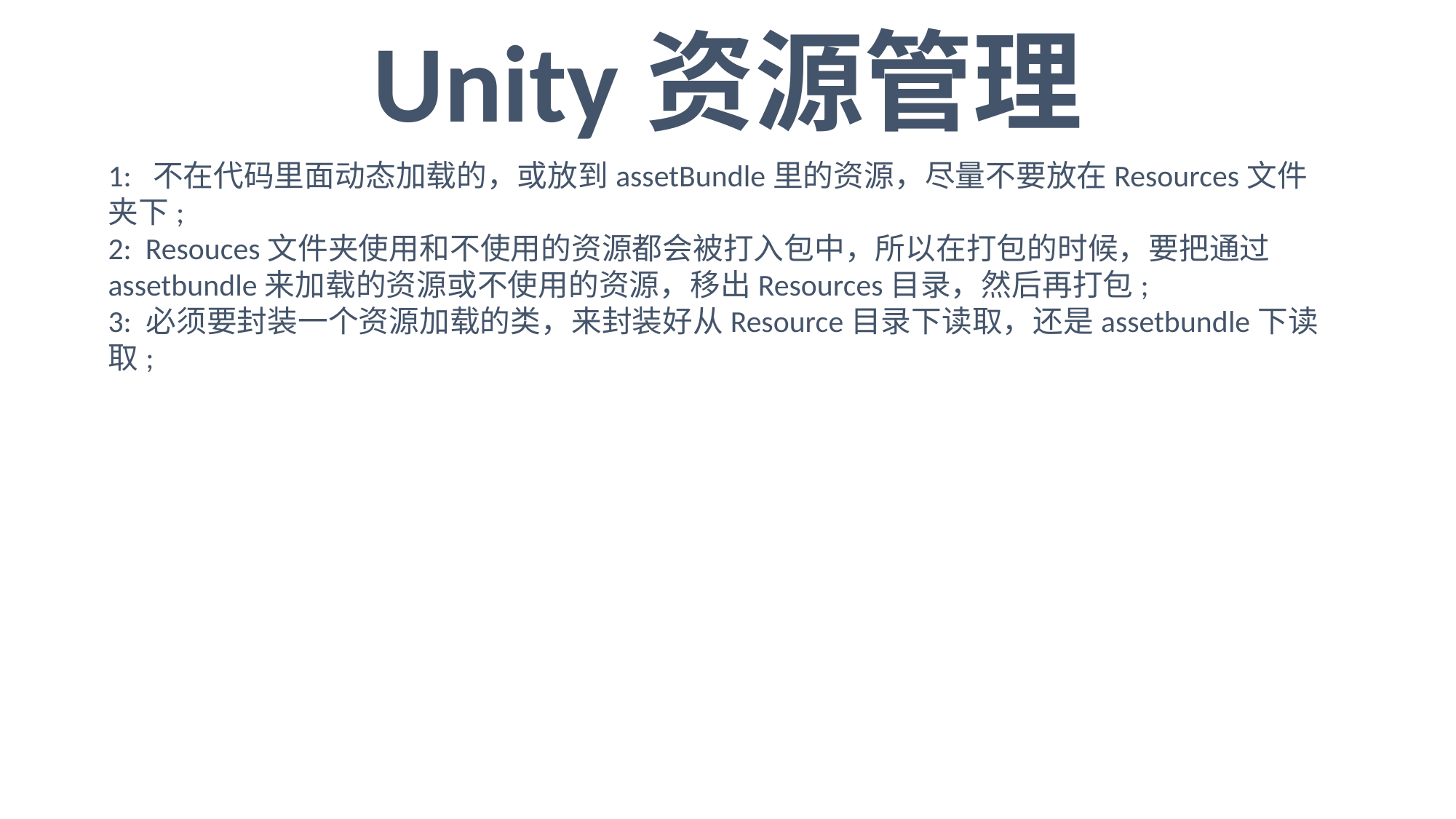

Unity资源管理
1:  不在代码里面动态加载的，或放到assetBundle里的资源，尽量不要放在Resources文件夹下;
2:  Resouces文件夹使用和不使用的资源都会被打入包中，所以在打包的时候，要把通过assetbundle来加载的资源或不使用的资源，移出Resources目录，然后再打包;
3: 必须要封装一个资源加载的类，来封装好从Resource目录下读取，还是assetbundle下读取;

4